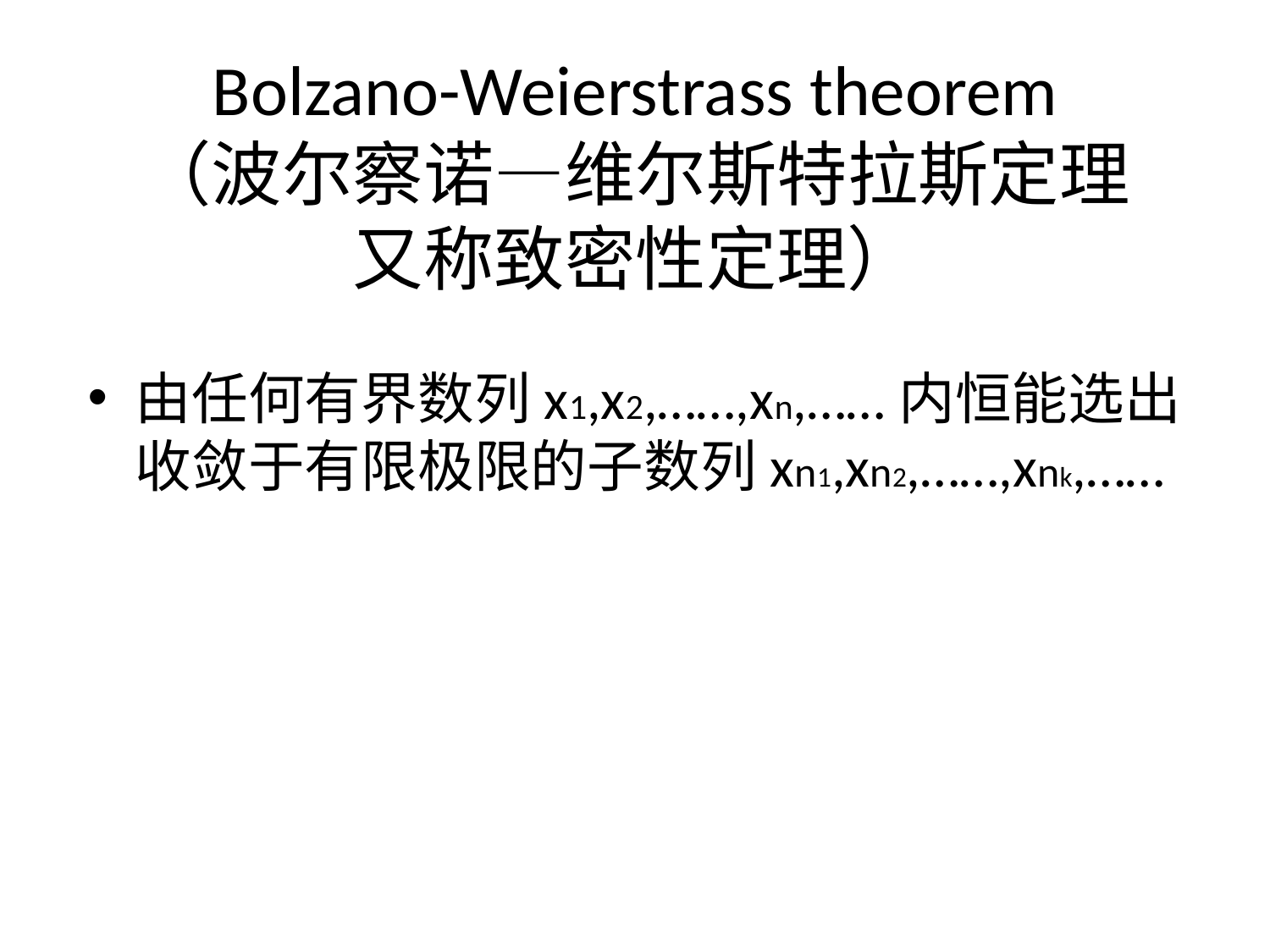

# Bolzano-Weierstrass theorem （波尔察诺—维尔斯特拉斯定理 又称致密性定理）
由任何有界数列x1,x2,……,xn,……内恒能选出收敛于有限极限的子数列xn1,xn2,……,xnk,……